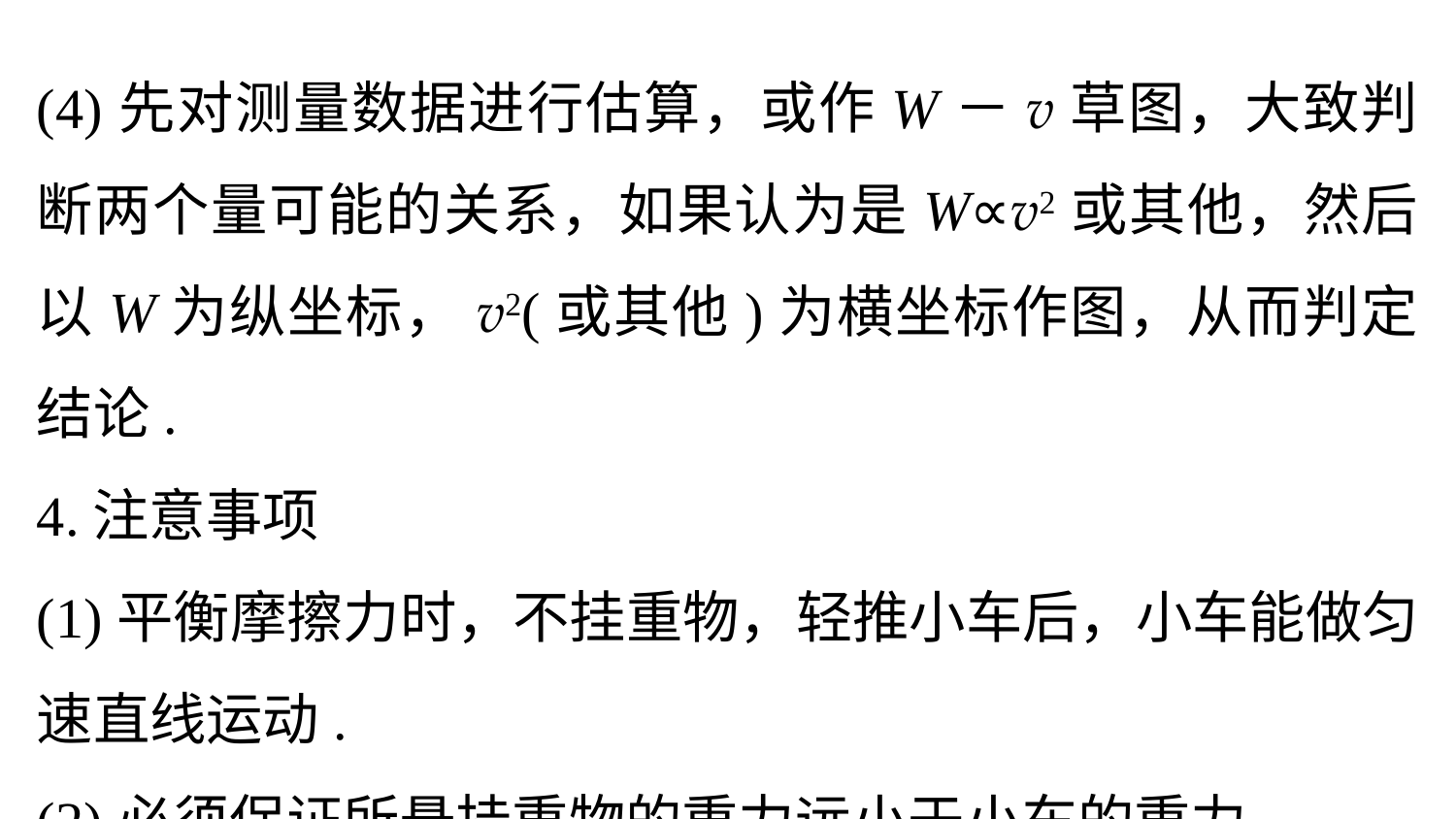

(4)先对测量数据进行估算，或作W－v草图，大致判断两个量可能的关系，如果认为是W∝v2或其他，然后以W为纵坐标，v2(或其他)为横坐标作图，从而判定结论.
4.注意事项
(1)平衡摩擦力时，不挂重物，轻推小车后，小车能做匀速直线运动.
(2)必须保证所悬挂重物的重力远小于小车的重力.